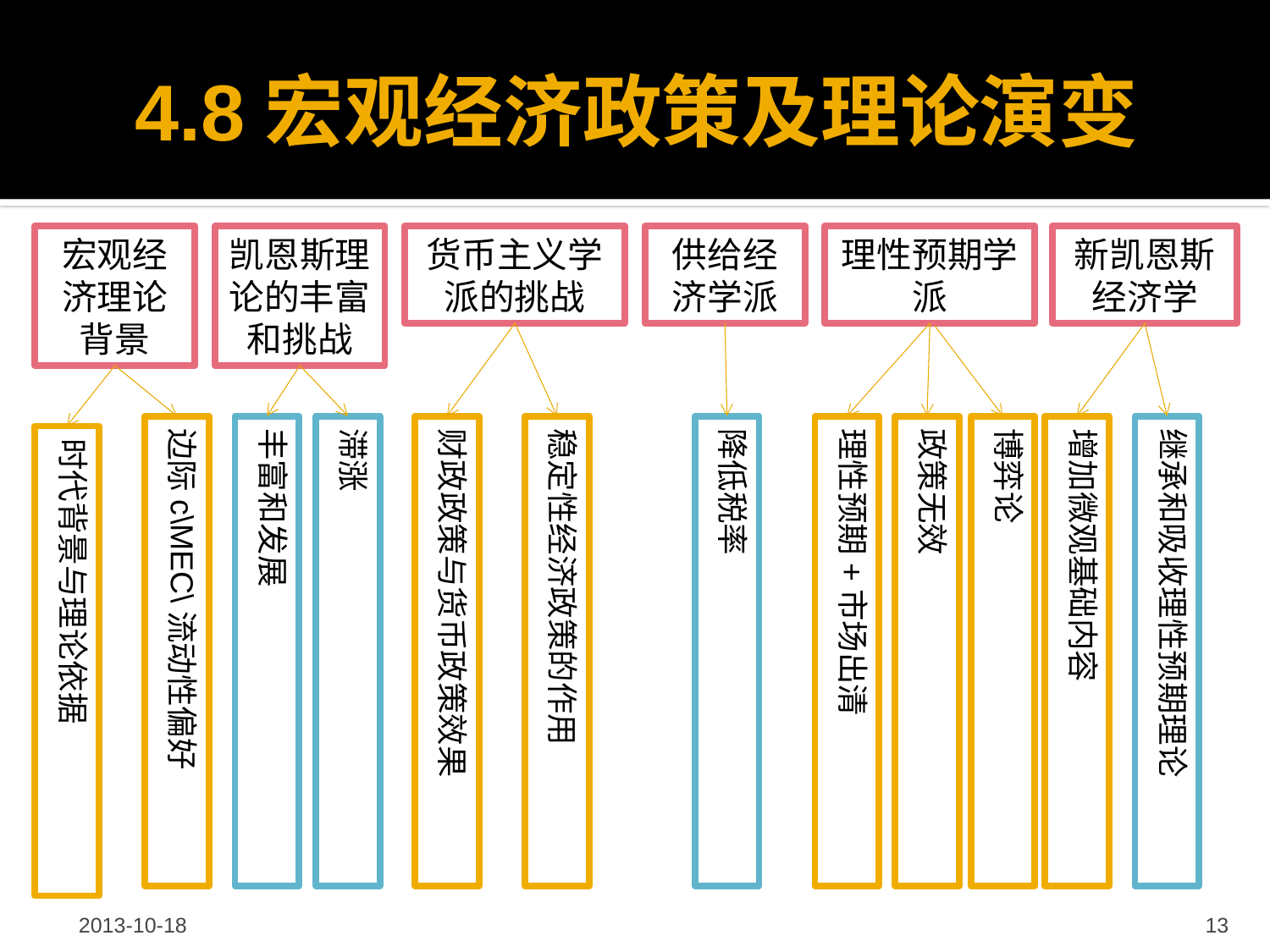

# 4.8宏观经济政策及理论演变
宏观经济理论背景
凯恩斯理论的丰富和挑战
货币主义学派的挑战
供给经济学派
理性预期学派
新凯恩斯经济学
边际c\MEC\流动性偏好
丰富和发展
滞涨
财政政策与货币政策效果
稳定性经济政策的作用
降低税率
理性预期+市场出清
政策无效
博弈论
增加微观基础内容
继承和吸收理性预期理论
时代背景与理论依据
2013-10-18
13